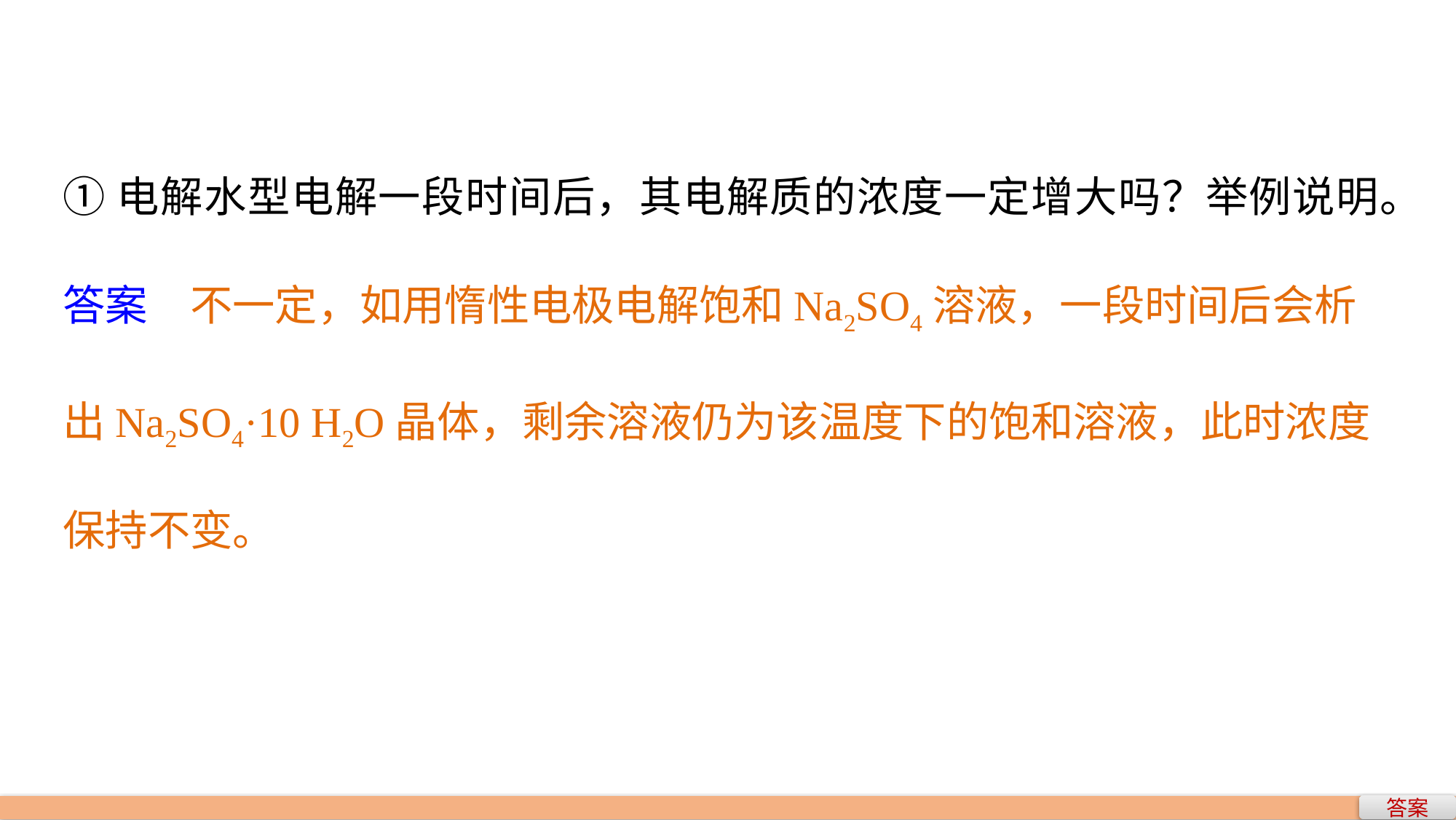

①电解水型电解一段时间后，其电解质的浓度一定增大吗？举例说明。
答案　不一定，如用惰性电极电解饱和Na2SO4溶液，一段时间后会析出Na2SO4·10 H2O晶体，剩余溶液仍为该温度下的饱和溶液，此时浓度保持不变。
答案